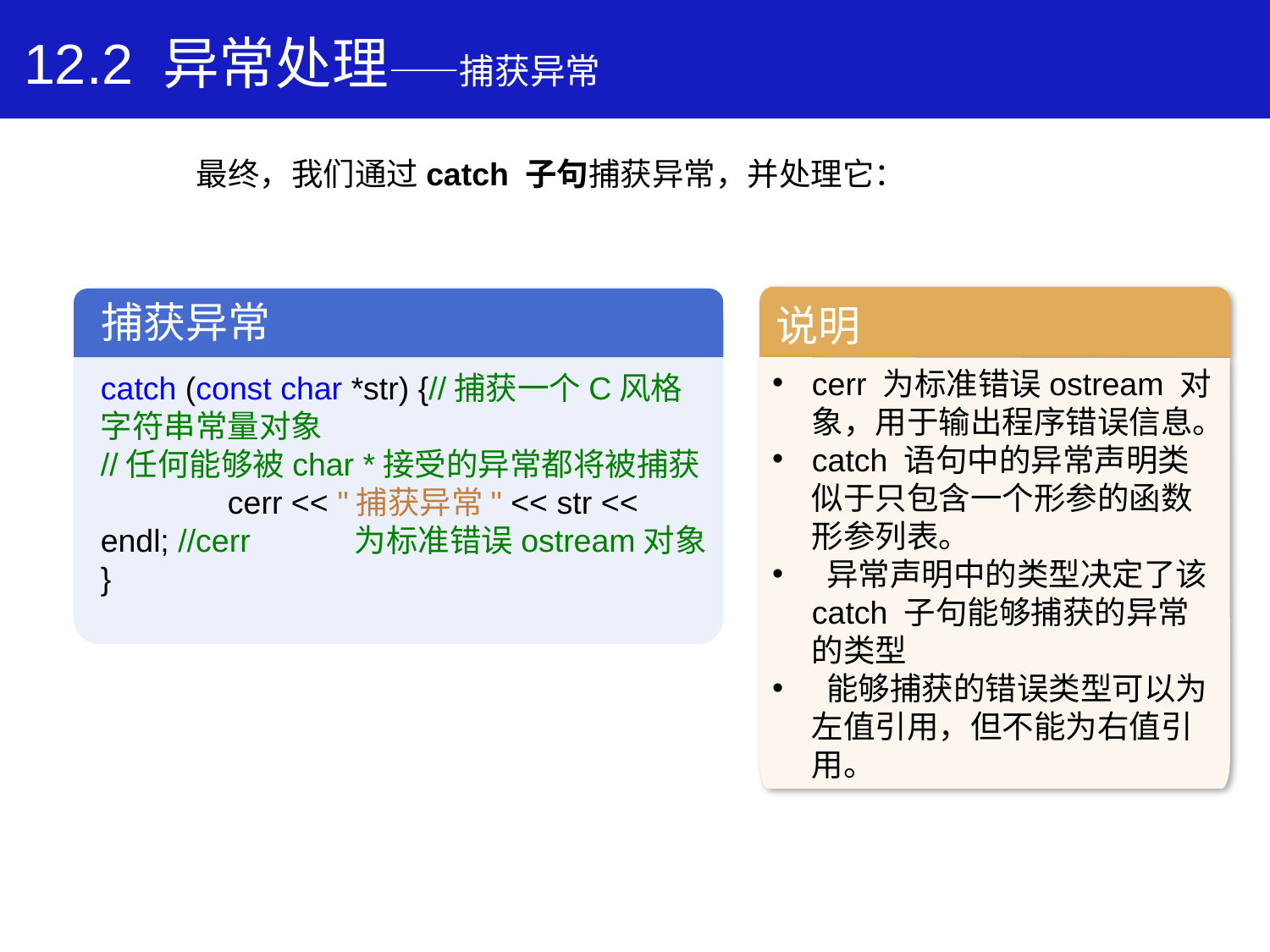

12.2 异常处理——捕获异常
	最终，我们通过catch 子句捕获异常，并处理它：
说明
cerr 为标准错误ostream 对象，用于输出程序错误信息。
catch 语句中的异常声明类似于只包含一个形参的函数形参列表。
 异常声明中的类型决定了该catch 子句能够捕获的异常的类型
 能够捕获的错误类型可以为左值引用，但不能为右值引用。

捕获异常
catch (const char *str) {//捕获一个C风格字符串常量对象
//任何能够被char *接受的异常都将被捕获
	cerr << "捕获异常" << str << endl; //cerr	为标准错误ostream对象
}
19